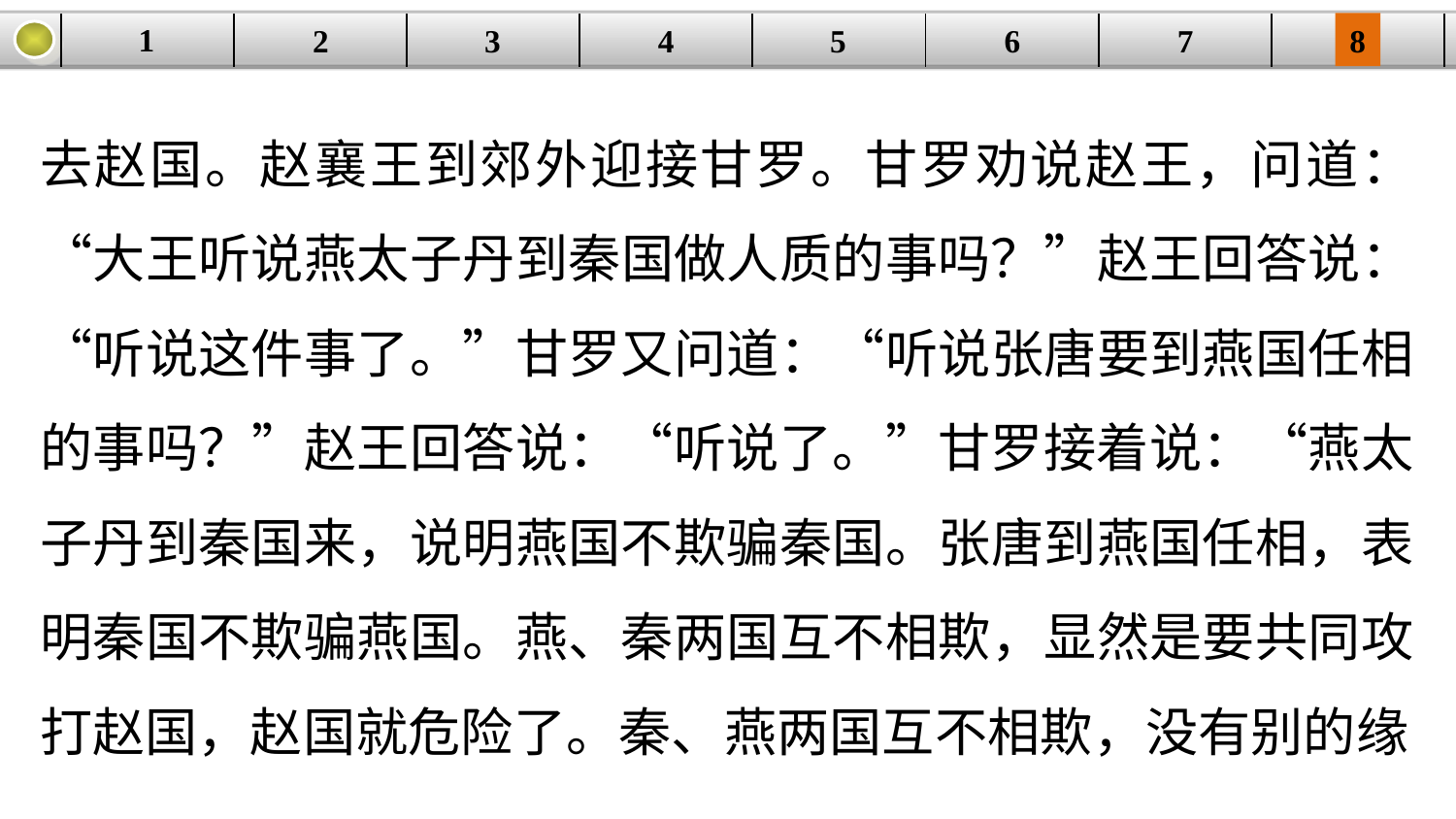

1
3
4
5
6
8
2
|  |  |  |  |  |  |  |  |
| --- | --- | --- | --- | --- | --- | --- | --- |
7

去赵国。赵襄王到郊外迎接甘罗。甘罗劝说赵王，问道：“大王听说燕太子丹到秦国做人质的事吗？”赵王回答说：“听说这件事了。”甘罗又问道：“听说张唐要到燕国任相的事吗？”赵王回答说：“听说了。”甘罗接着说：“燕太子丹到秦国来，说明燕国不欺骗秦国。张唐到燕国任相，表明秦国不欺骗燕国。燕、秦两国互不相欺，显然是要共同攻打赵国，赵国就危险了。秦、燕两国互不相欺，没有别的缘